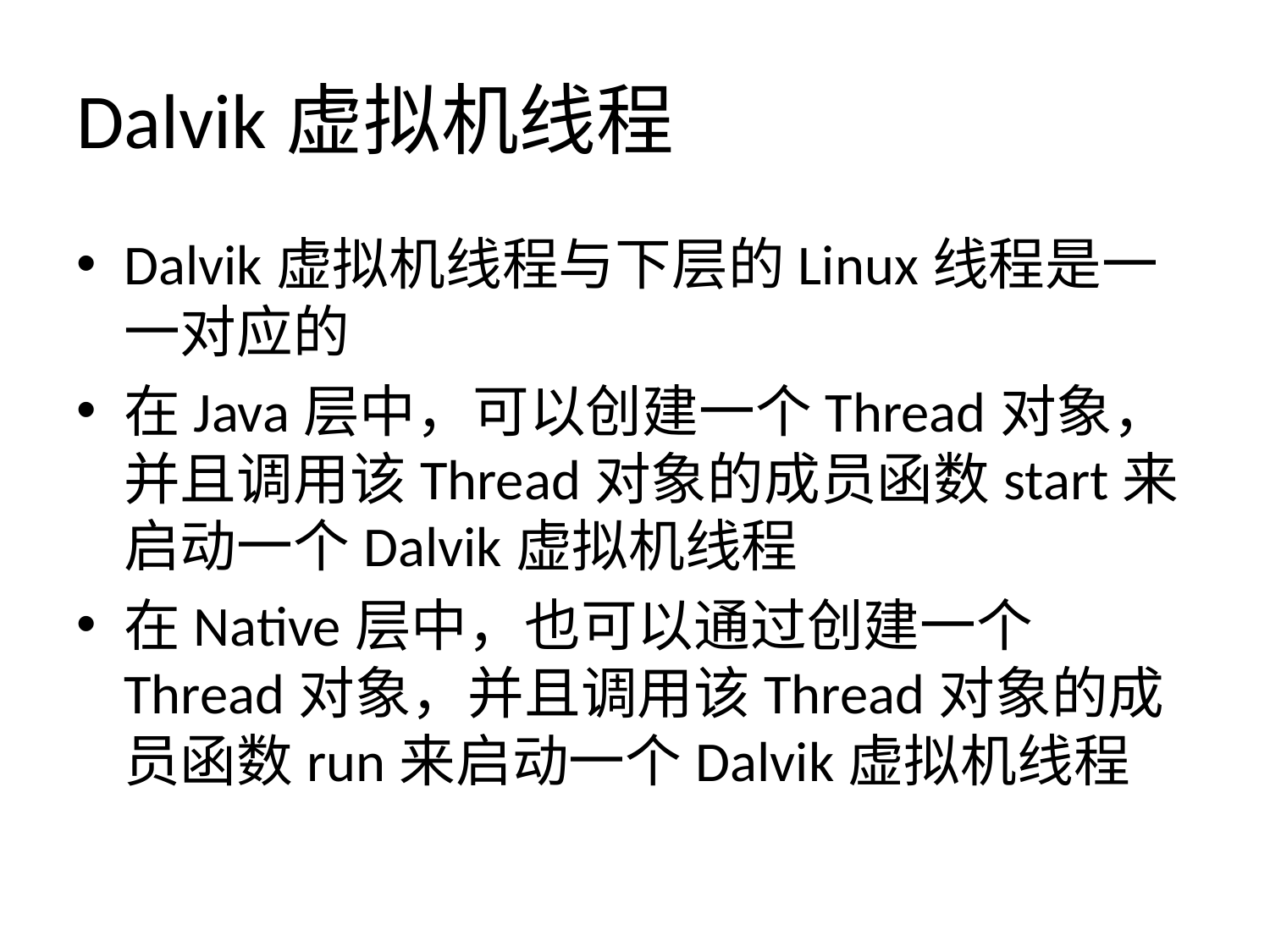

# Dalvik虚拟机线程
Dalvik虚拟机线程与下层的Linux线程是一一对应的
在Java层中，可以创建一个Thread对象，并且调用该Thread对象的成员函数start来启动一个Dalvik虚拟机线程
在Native层中，也可以通过创建一个Thread对象，并且调用该Thread对象的成员函数run来启动一个Dalvik虚拟机线程